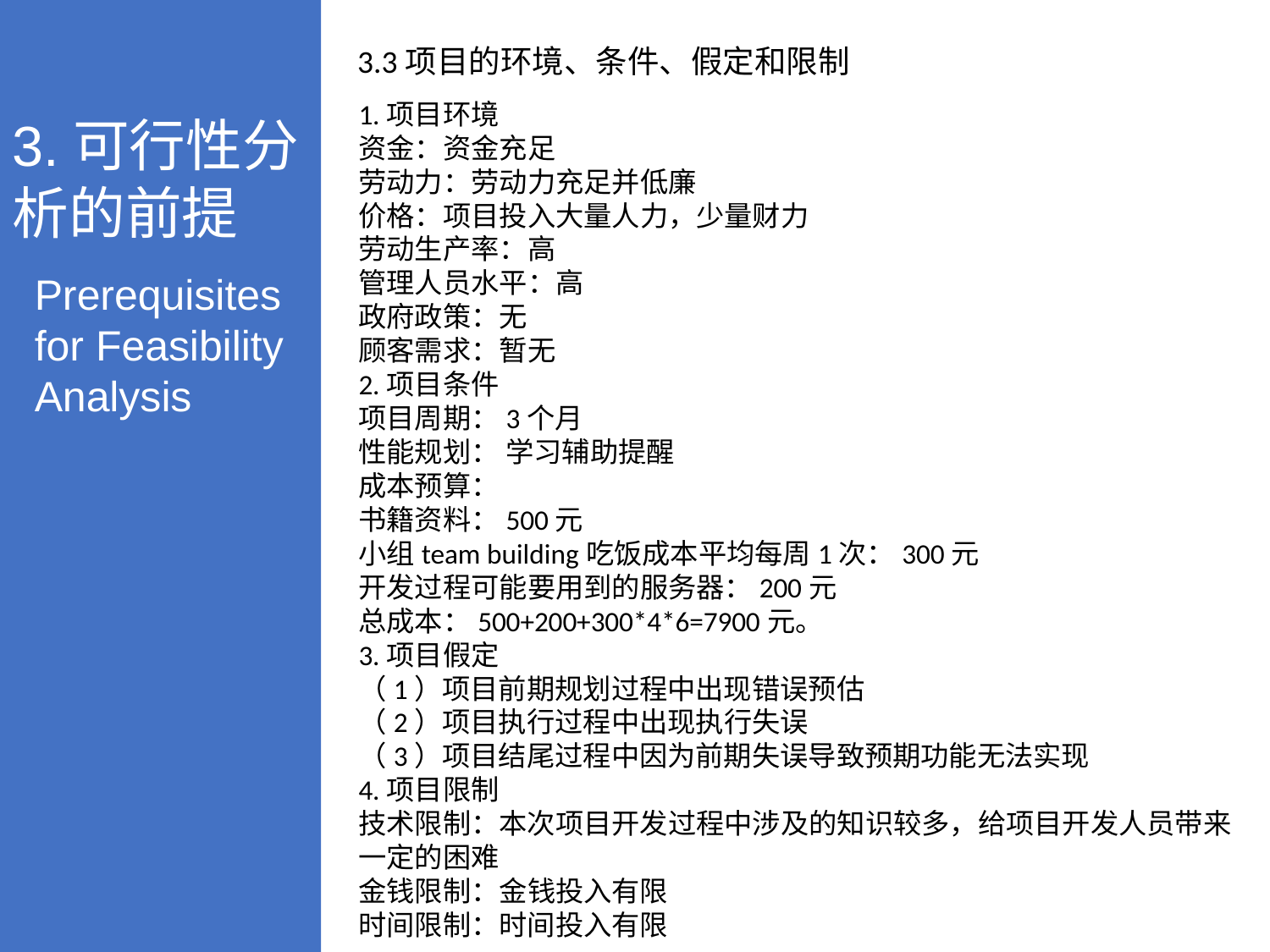

Prerequisites for Feasibility Analysis
3.3项目的环境、条件、假定和限制
1.项目环境
资金：资金充足
劳动力：劳动力充足并低廉
价格：项目投入大量人力，少量财力
劳动生产率：高
管理人员水平：高
政府政策：无
顾客需求：暂无
2.项目条件
项目周期：3个月
性能规划： 学习辅助提醒
成本预算：
书籍资料：500元
小组team building吃饭成本平均每周1次：300元
开发过程可能要用到的服务器：200元
总成本：500+200+300*4*6=7900元。
3.项目假定
（1）项目前期规划过程中出现错误预估
（2）项目执行过程中出现执行失误
（3）项目结尾过程中因为前期失误导致预期功能无法实现
4.项目限制
技术限制：本次项目开发过程中涉及的知识较多，给项目开发人员带来一定的困难
金钱限制：金钱投入有限
时间限制：时间投入有限
3.可行性分析的前提

3.可行性分析的前提